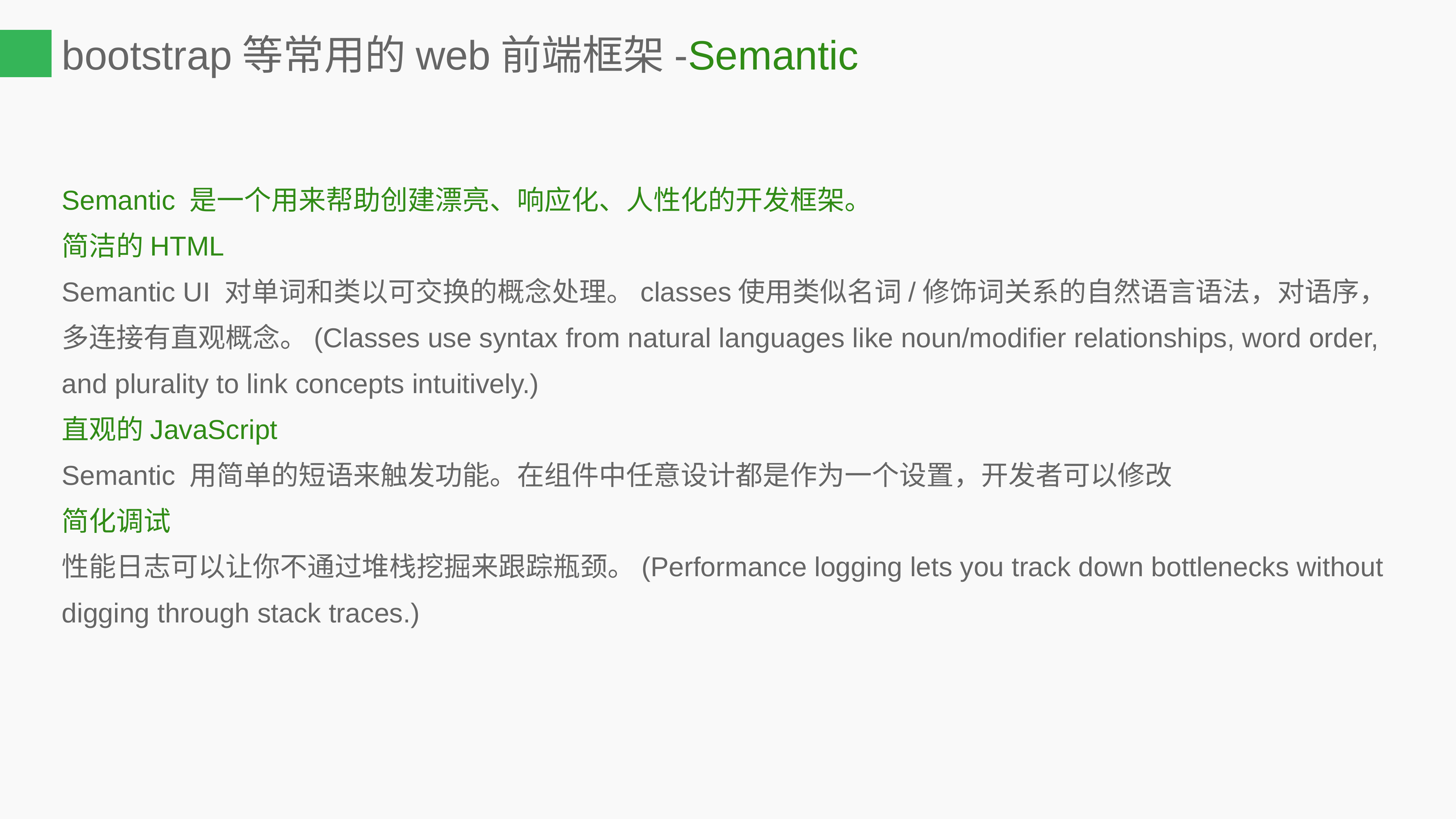

# bootstrap等常用的web前端框架-Semantic
Semantic 是一个用来帮助创建漂亮、响应化、人性化的开发框架。
简洁的HTML
Semantic UI 对单词和类以可交换的概念处理。classes使用类似名词/修饰词关系的自然语言语法，对语序，多连接有直观概念。(Classes use syntax from natural languages like noun/modifier relationships, word order, and plurality to link concepts intuitively.)
直观的JavaScript
Semantic 用简单的短语来触发功能。在组件中任意设计都是作为一个设置，开发者可以修改
简化调试
性能日志可以让你不通过堆栈挖掘来跟踪瓶颈。(Performance logging lets you track down bottlenecks without digging through stack traces.)